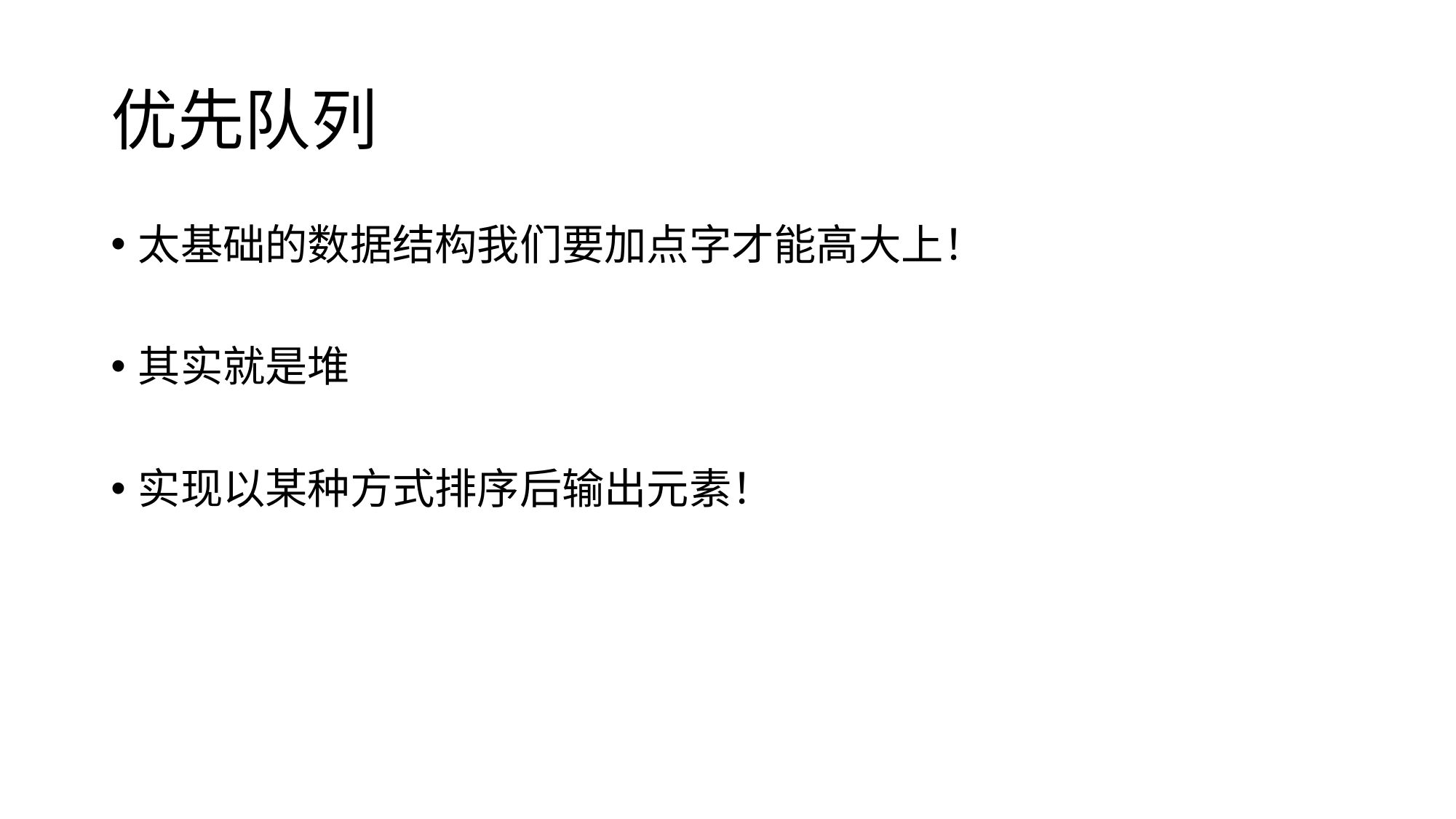

# 优先队列
太基础的数据结构我们要加点字才能高大上！

其实就是堆

实现以某种方式排序后输出元素！